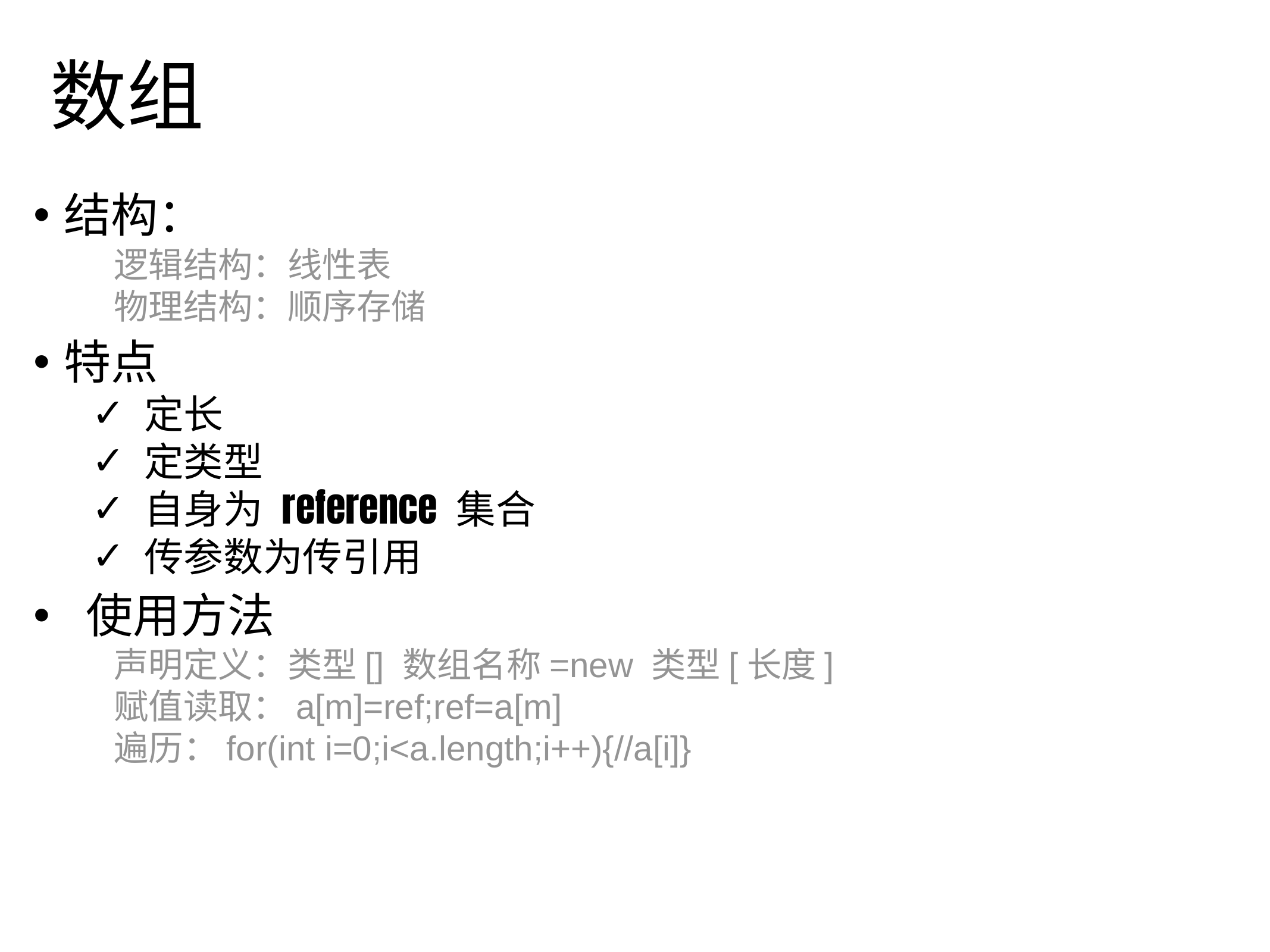

# 数组
结构：
逻辑结构：线性表
物理结构：顺序存储
特点
 定长
 定类型
 自身为 reference 集合
 传参数为传引用
 使用方法
声明定义：类型[] 数组名称=new 类型[长度]
赋值读取：a[m]=ref;ref=a[m]
遍历：for(int i=0;i<a.length;i++){//a[i]}
2